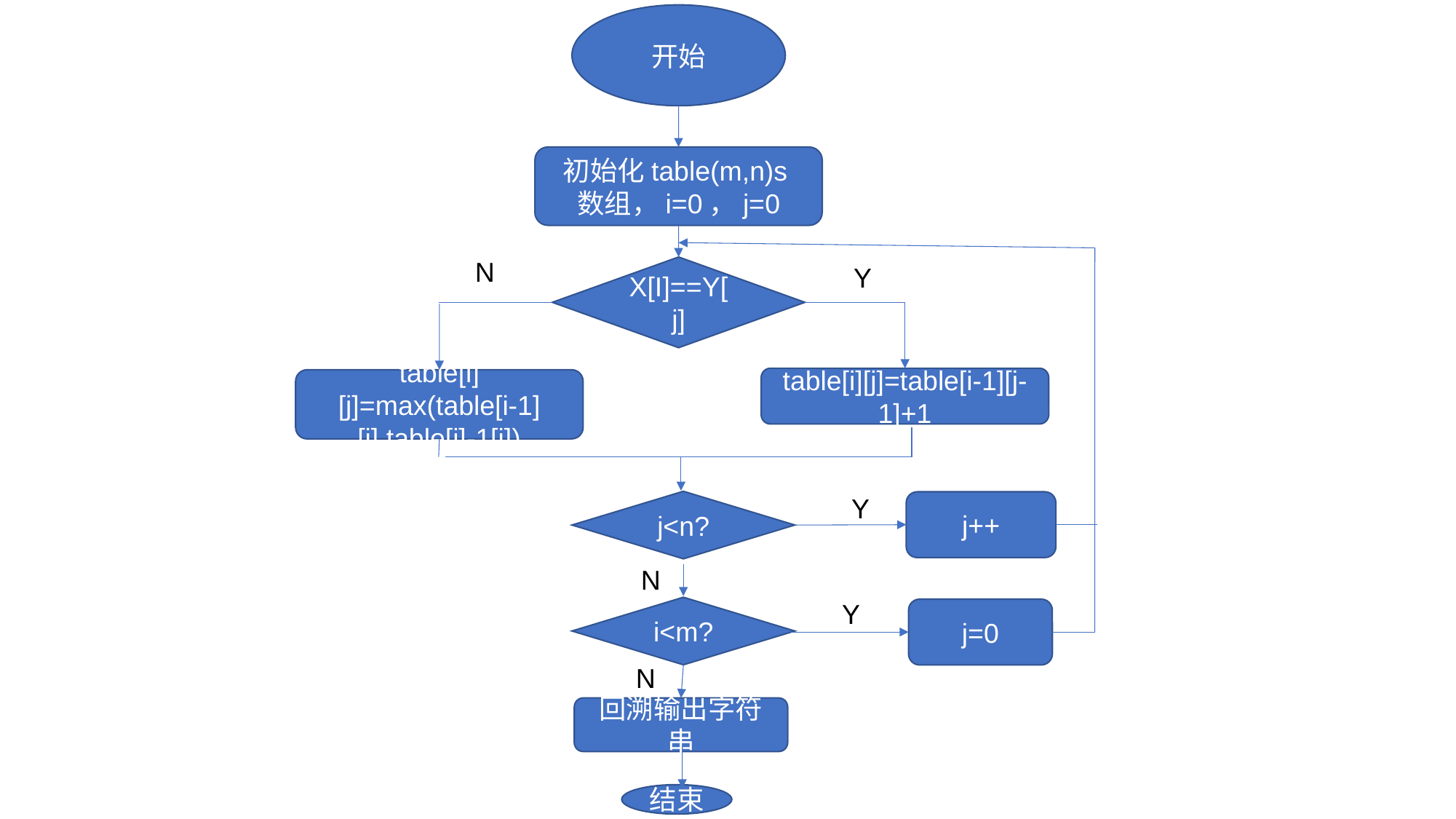

开始
初始化table(m,n)s数组，i=0，j=0
N
Y
X[I]==Y[j]
table[i][j]=table[i-1][j-1]+1
table[i][j]=max(table[i-1][j],table[i]-1[j])
Y
j<n?
j++
N
Y
i<m?
j=0
N
回溯输出字符串
结束